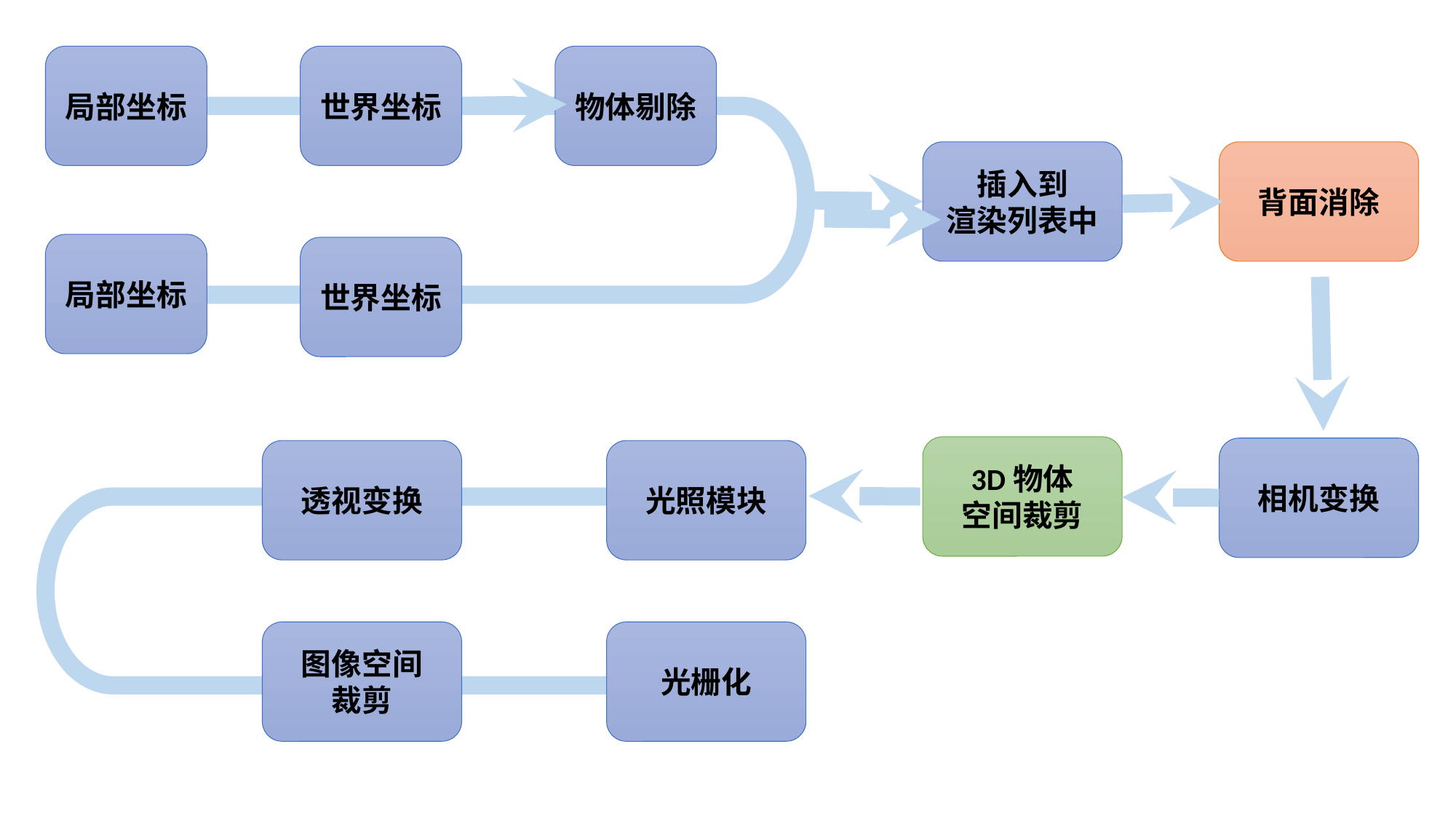

局部坐标
世界坐标
物体剔除

插入到
渲染列表中
背面消除
局部坐标
世界坐标
3D物体
空间裁剪
相机变换
透视变换
光照模块

图像空间
裁剪
光栅化